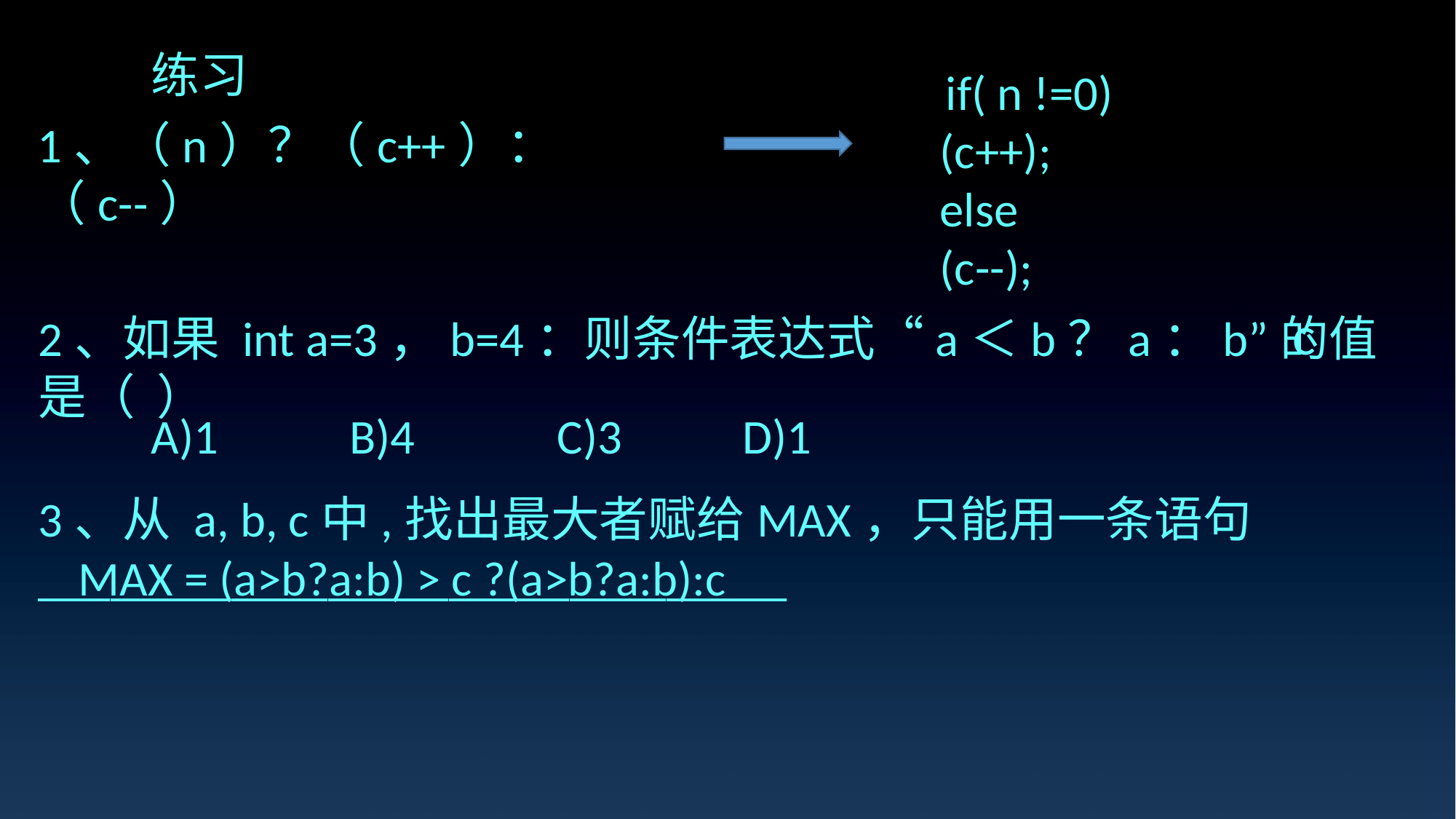

练习
 if( n !=0)
(c++);
else
(c--);
1、（n）？（c++）：（c--）

e7d195523061f1c0205959036996ad55c215b892a7aac5c0B9ADEF7896FB48F2EF97163A2DE1401E1875DEDC438B7864AD24CA23553DBBBD975DAF4CAD4A2592689FFB6CEE59FFA55B2702D0E5EE29CD908F8B157BF8F8399D08F01223CB0B1EBC5650C3AFE340F4E4722CA93B5E940EF49FBB9E99B7DC58FDDEFD6852FB47095B54E1558E4D4F7E
c
2、如果 int a=3，b=4：则条件表达式“a＜b？a：b”的值是（  ）
A)1            B)4             C)3           D)1
3、从 a, b, c中,找出最大者赋给MAX，只能用一条语句_______________________________
MAX = (a>b?a:b) > c ?(a>b?a:b):c